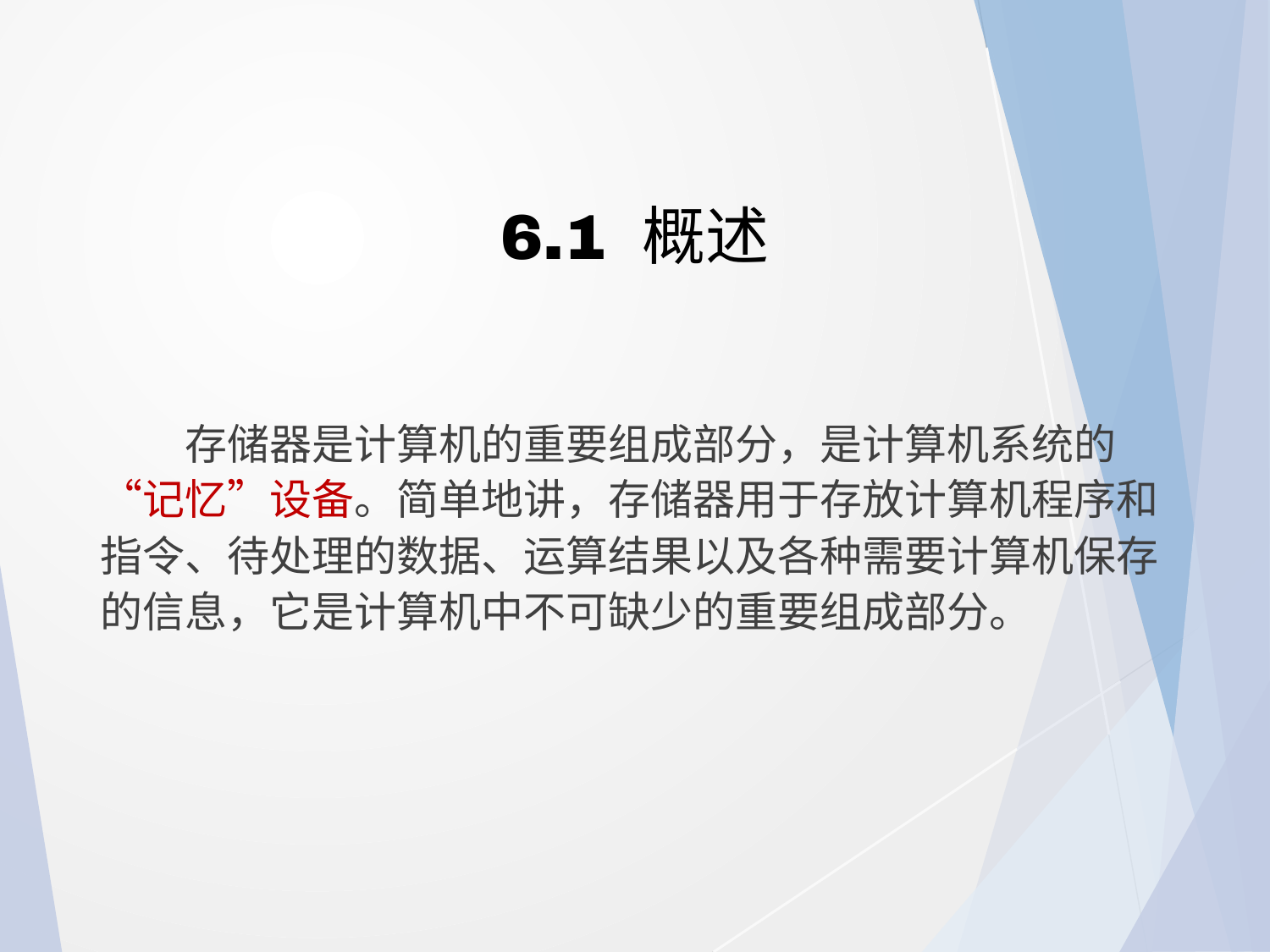

# 6.1 概述
存储器是计算机的重要组成部分，是计算机系统的“记忆”设备。简单地讲，存储器用于存放计算机程序和指令、待处理的数据、运算结果以及各种需要计算机保存的信息，它是计算机中不可缺少的重要组成部分。